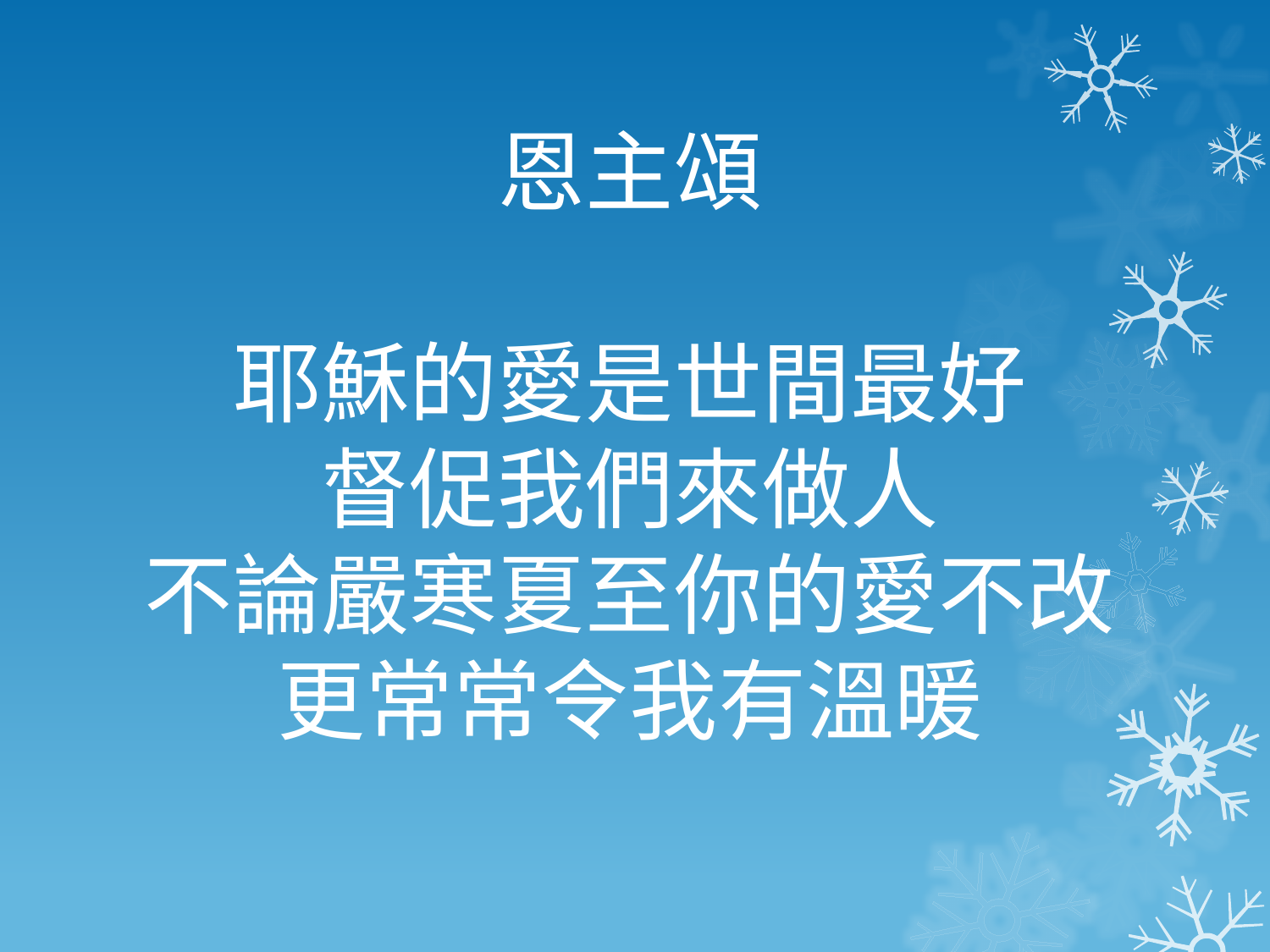

# 恩主頌   耶穌的愛是世間最好 督促我們來做人 不論嚴寒夏至你的愛不改 更常常令我有溫暖